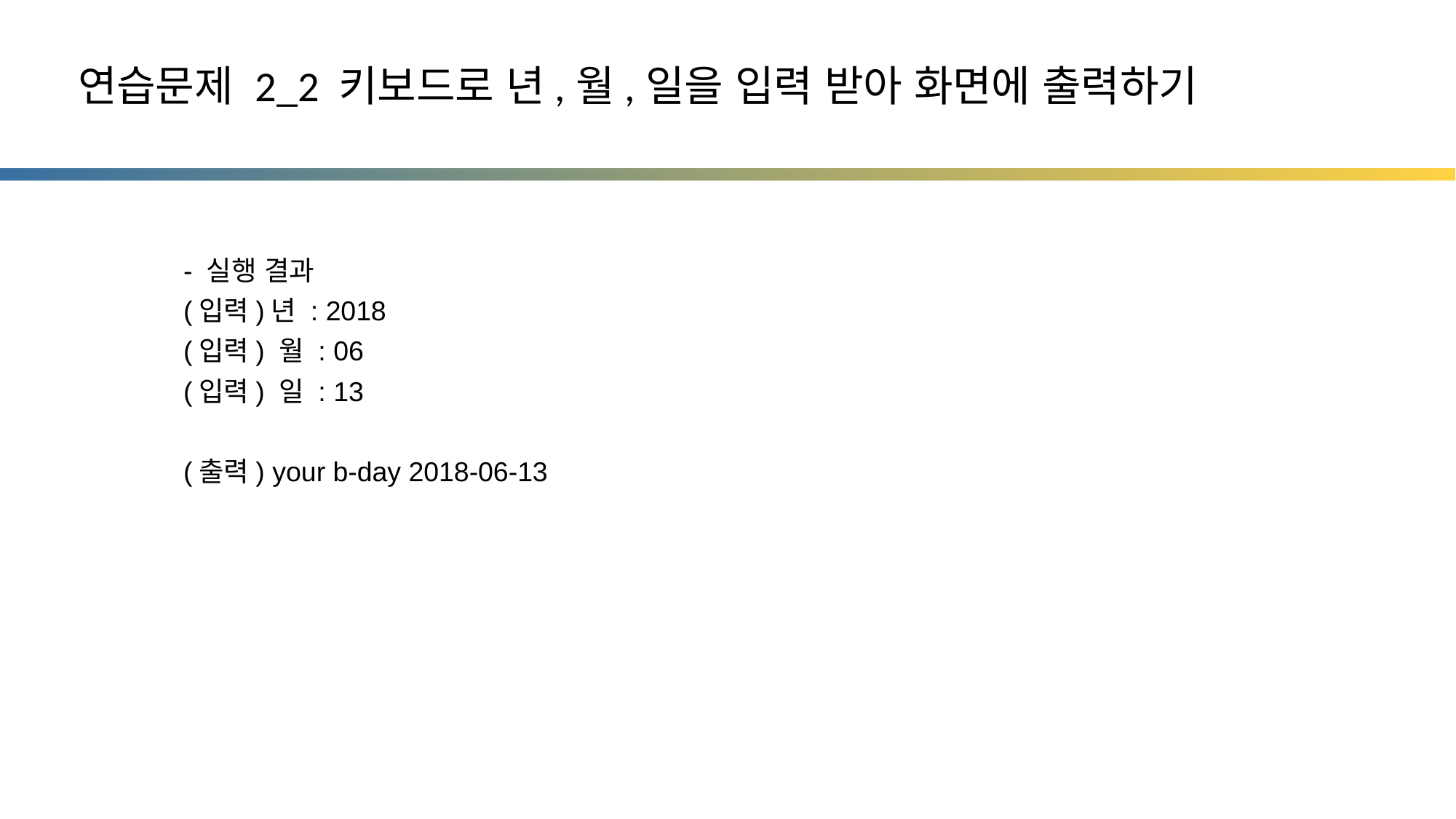

# 연습문제 2_2 키보드로 년,월,일을 입력 받아 화면에 출력하기
- 실행 결과
(입력)년 : 2018
(입력) 월 : 06
(입력) 일 : 13

(출력) your b-day 2018-06-13